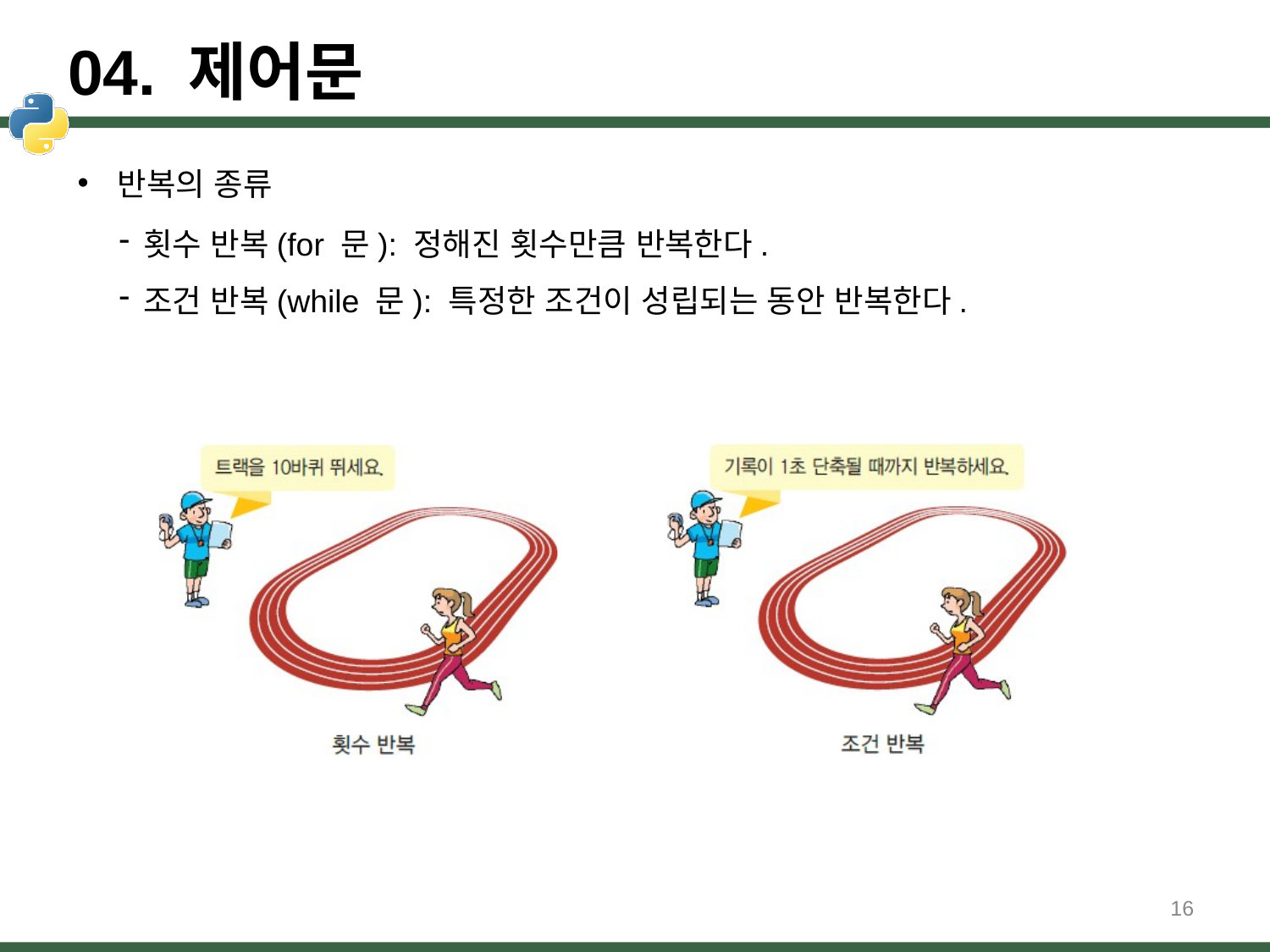

# 04. 제어문

반복의 종류
횟수 반복(for 문): 정해진 횟수만큼 반복한다.
조건 반복(while 문): 특정한 조건이 성립되는 동안 반복한다.

16